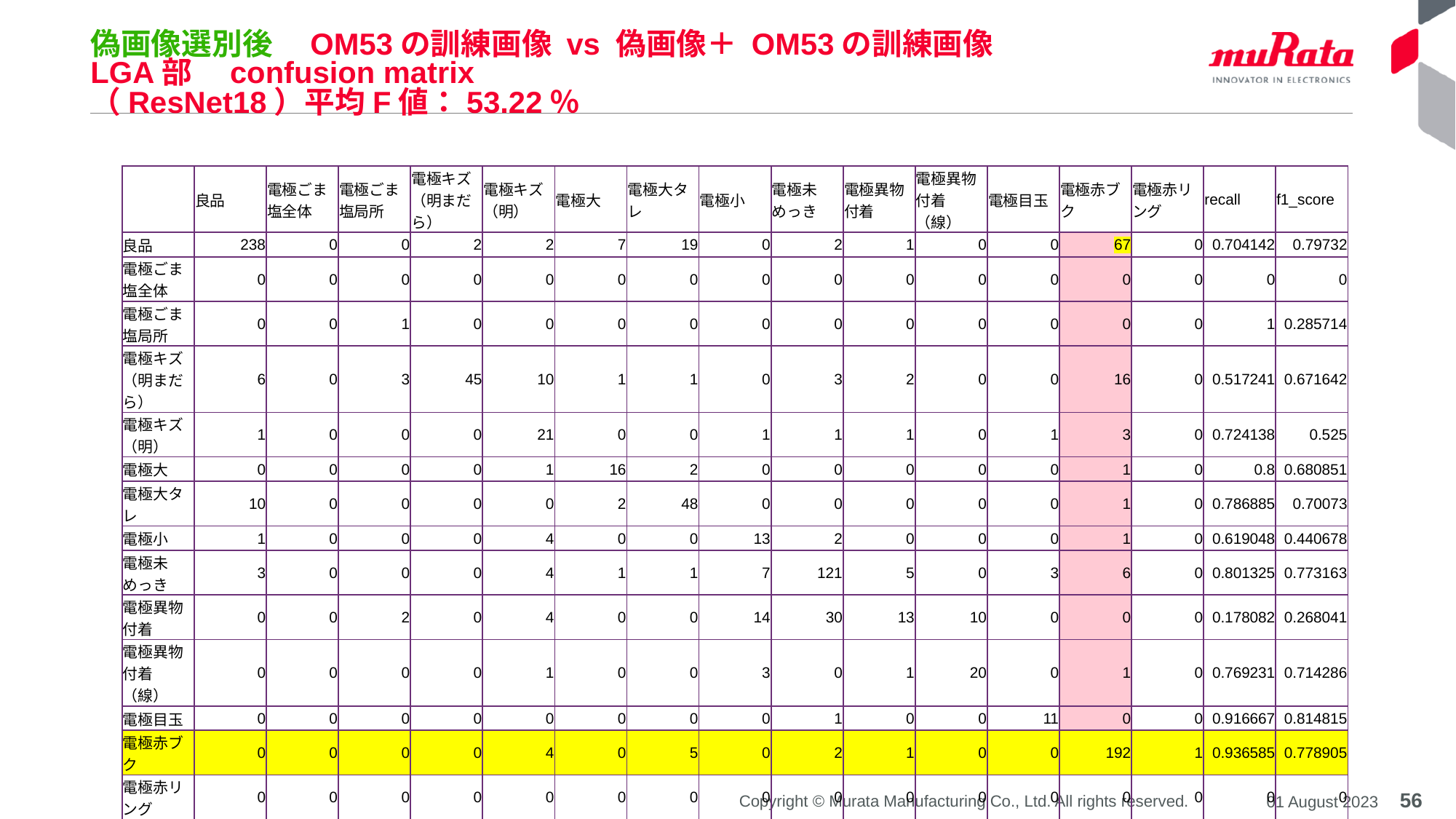

# 偽画像選別後　OM53の訓練画像 vs 偽画像＋ OM53の訓練画像 LGA部　confusion matrix　 （ResNet18）平均F値：53.22％
|  | 良品 | 電極ごま塩全体 | 電極ごま塩局所 | 電極キズ（明まだら） | 電極キズ（明） | 電極大 | 電極大タレ | 電極小 | 電極未めっき | 電極異物付着 | 電極異物付着（線） | 電極目玉 | 電極赤ブク | 電極赤リング | recall | f1\_score |
| --- | --- | --- | --- | --- | --- | --- | --- | --- | --- | --- | --- | --- | --- | --- | --- | --- |
| 良品 | 238 | 0 | 0 | 2 | 2 | 7 | 19 | 0 | 2 | 1 | 0 | 0 | 67 | 0 | 0.704142 | 0.79732 |
| 電極ごま塩全体 | 0 | 0 | 0 | 0 | 0 | 0 | 0 | 0 | 0 | 0 | 0 | 0 | 0 | 0 | 0 | 0 |
| 電極ごま塩局所 | 0 | 0 | 1 | 0 | 0 | 0 | 0 | 0 | 0 | 0 | 0 | 0 | 0 | 0 | 1 | 0.285714 |
| 電極キズ（明まだら） | 6 | 0 | 3 | 45 | 10 | 1 | 1 | 0 | 3 | 2 | 0 | 0 | 16 | 0 | 0.517241 | 0.671642 |
| 電極キズ（明） | 1 | 0 | 0 | 0 | 21 | 0 | 0 | 1 | 1 | 1 | 0 | 1 | 3 | 0 | 0.724138 | 0.525 |
| 電極大 | 0 | 0 | 0 | 0 | 1 | 16 | 2 | 0 | 0 | 0 | 0 | 0 | 1 | 0 | 0.8 | 0.680851 |
| 電極大タレ | 10 | 0 | 0 | 0 | 0 | 2 | 48 | 0 | 0 | 0 | 0 | 0 | 1 | 0 | 0.786885 | 0.70073 |
| 電極小 | 1 | 0 | 0 | 0 | 4 | 0 | 0 | 13 | 2 | 0 | 0 | 0 | 1 | 0 | 0.619048 | 0.440678 |
| 電極未めっき | 3 | 0 | 0 | 0 | 4 | 1 | 1 | 7 | 121 | 5 | 0 | 3 | 6 | 0 | 0.801325 | 0.773163 |
| 電極異物付着 | 0 | 0 | 2 | 0 | 4 | 0 | 0 | 14 | 30 | 13 | 10 | 0 | 0 | 0 | 0.178082 | 0.268041 |
| 電極異物付着（線） | 0 | 0 | 0 | 0 | 1 | 0 | 0 | 3 | 0 | 1 | 20 | 0 | 1 | 0 | 0.769231 | 0.714286 |
| 電極目玉 | 0 | 0 | 0 | 0 | 0 | 0 | 0 | 0 | 1 | 0 | 0 | 11 | 0 | 0 | 0.916667 | 0.814815 |
| 電極赤ブク | 0 | 0 | 0 | 0 | 4 | 0 | 5 | 0 | 2 | 1 | 0 | 0 | 192 | 1 | 0.936585 | 0.778905 |
| 電極赤リング | 0 | 0 | 0 | 0 | 0 | 0 | 0 | 0 | 0 | 0 | 0 | 0 | 0 | 0 | 0 | 0 |
| precision | 0.918919 | 0 | 0.166667 | 0.957447 | 0.411765 | 0.592593 | 0.631579 | 0.342105 | 0.746914 | 0.541667 | 0.666667 | 0.733333 | 0.666667 | 0 | 0.72168 |  |